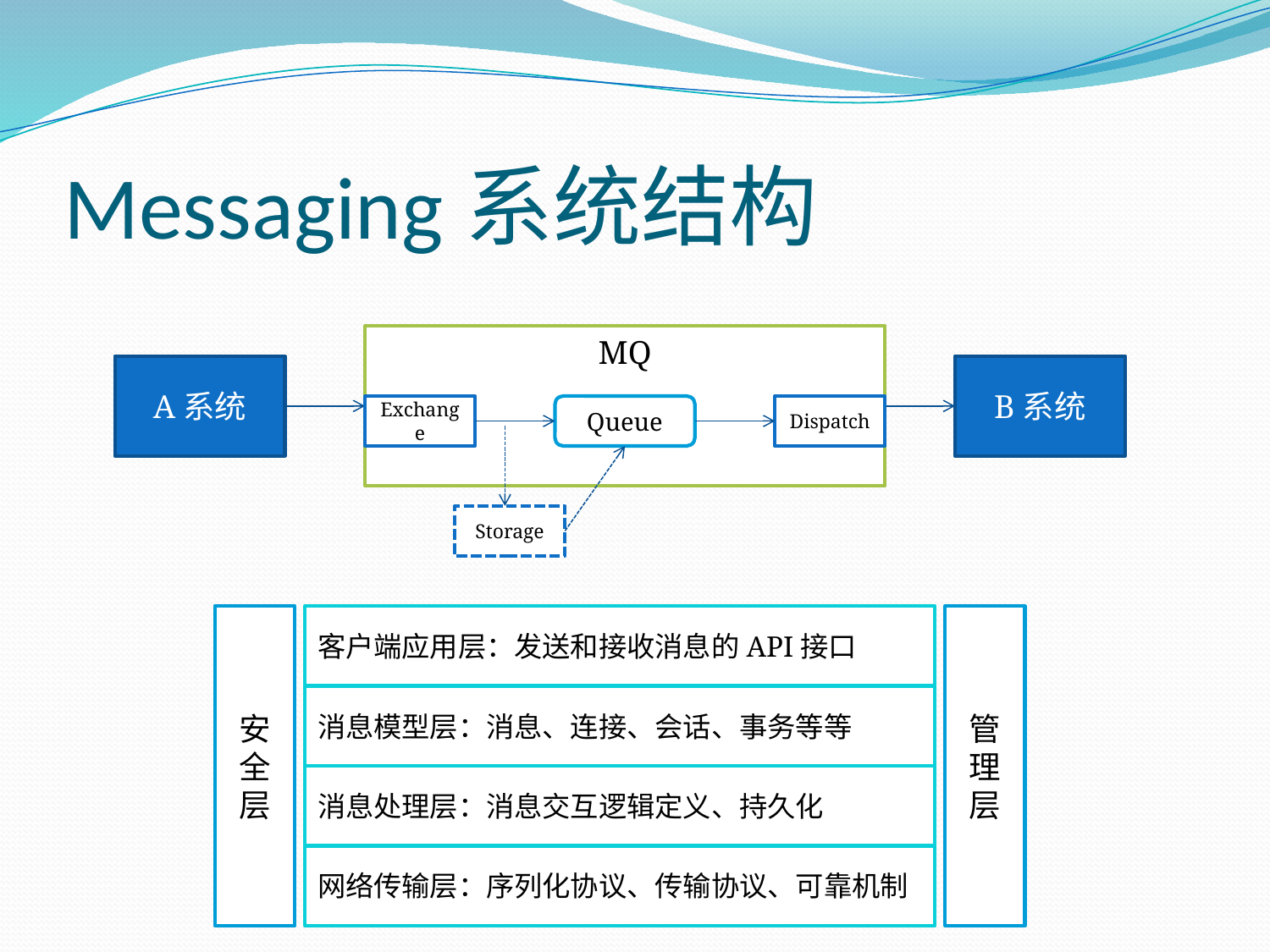

# Messaging系统结构
MQ
A系统
B系统
Exchange
Queue
Dispatch
Storage
安全层
客户端应用层：发送和接收消息的API接口
管理层
消息模型层：消息、连接、会话、事务等等
消息处理层：消息交互逻辑定义、持久化
网络传输层：序列化协议、传输协议、可靠机制